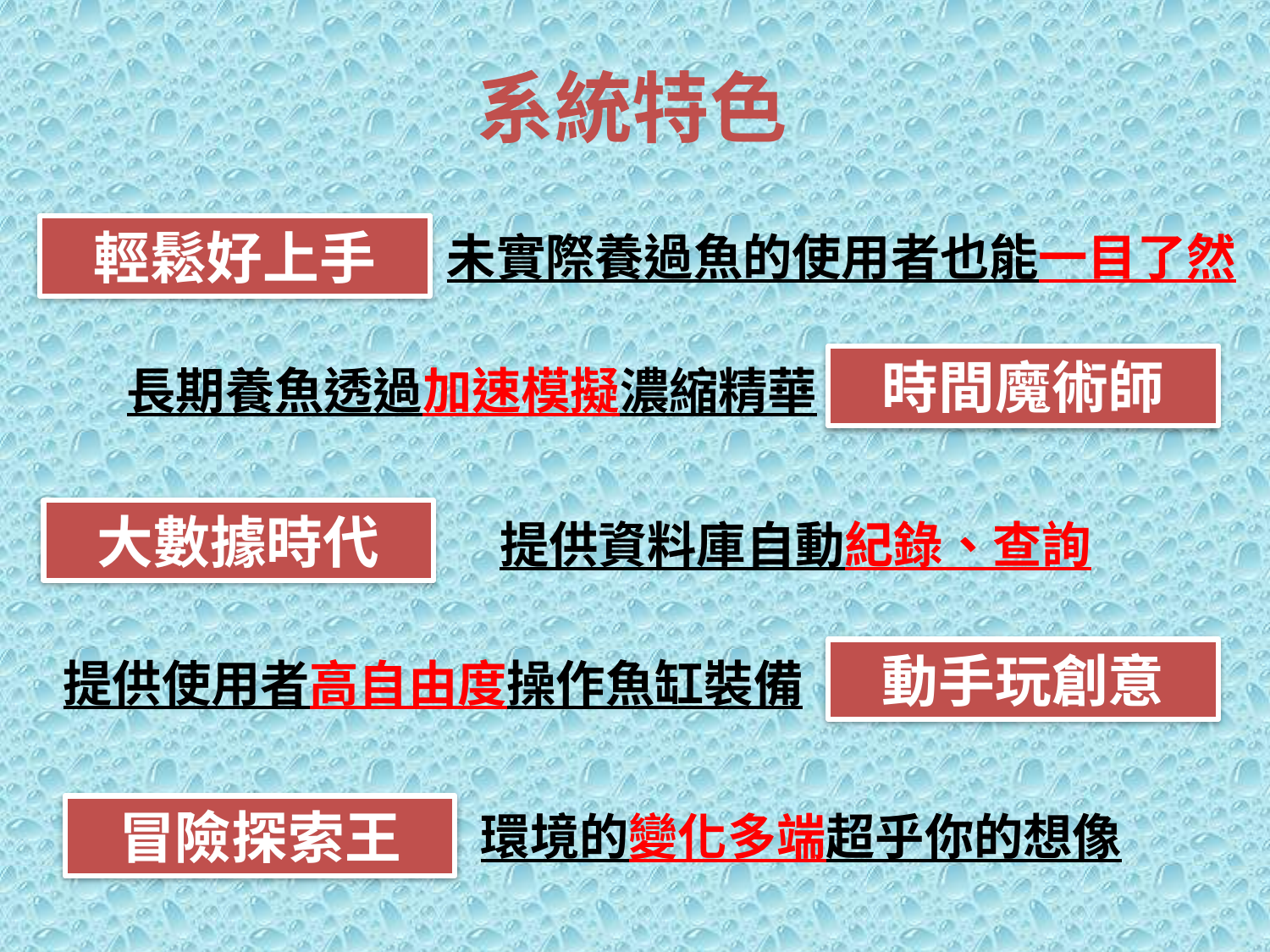

# 系統特色
輕鬆好上手
未實際養過魚的使用者也能一目了然
時間魔術師
長期養魚透過加速模擬濃縮精華

大數據時代
提供資料庫自動紀錄、查詢
動手玩創意
提供使用者高自由度操作魚缸裝備
冒險探索王
環境的變化多端超乎你的想像